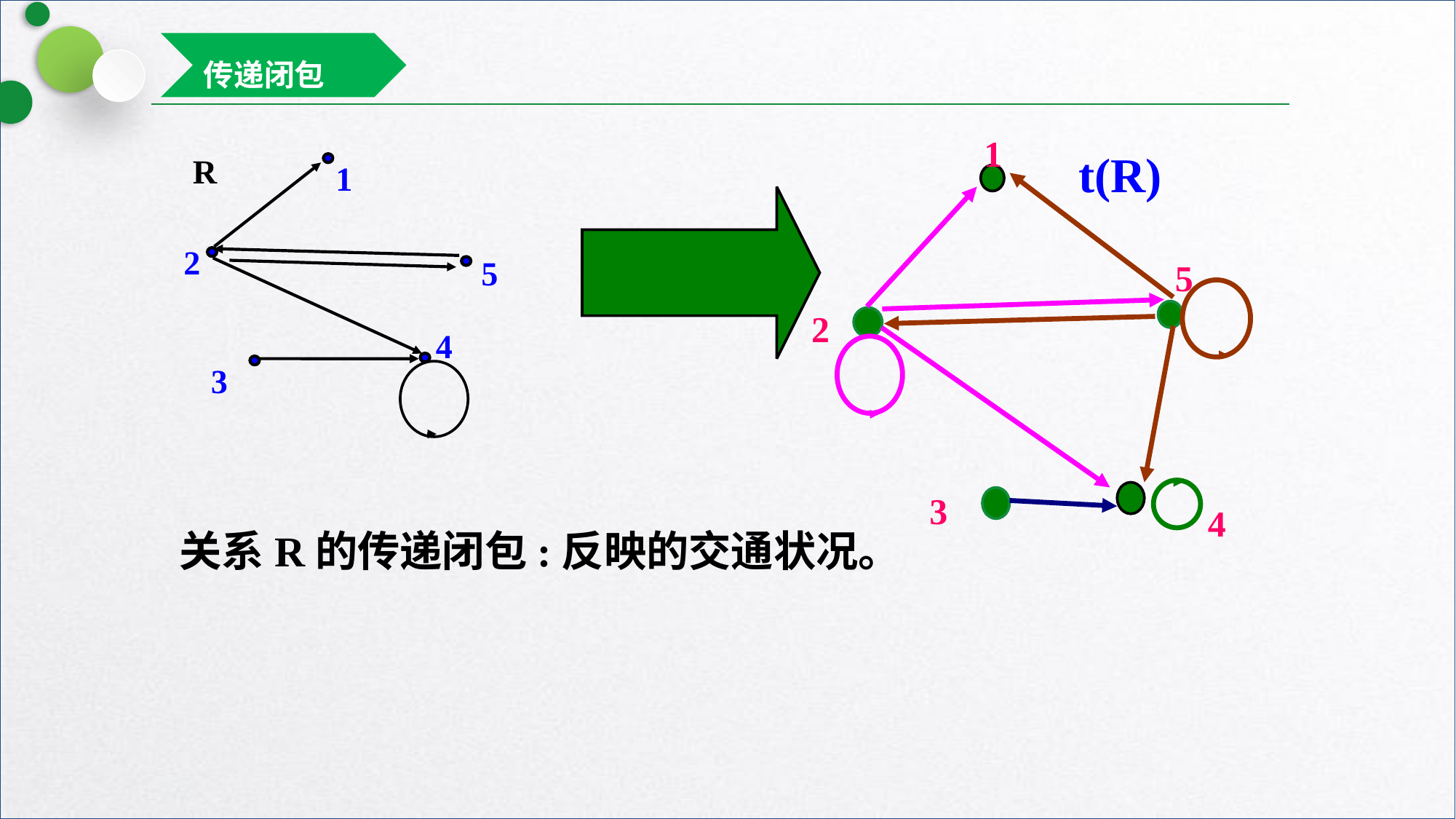

传递闭包
1
t(R)
R
1

2
5
5

2

4

3

3
4

关系R的传递闭包:反映的交通状况。